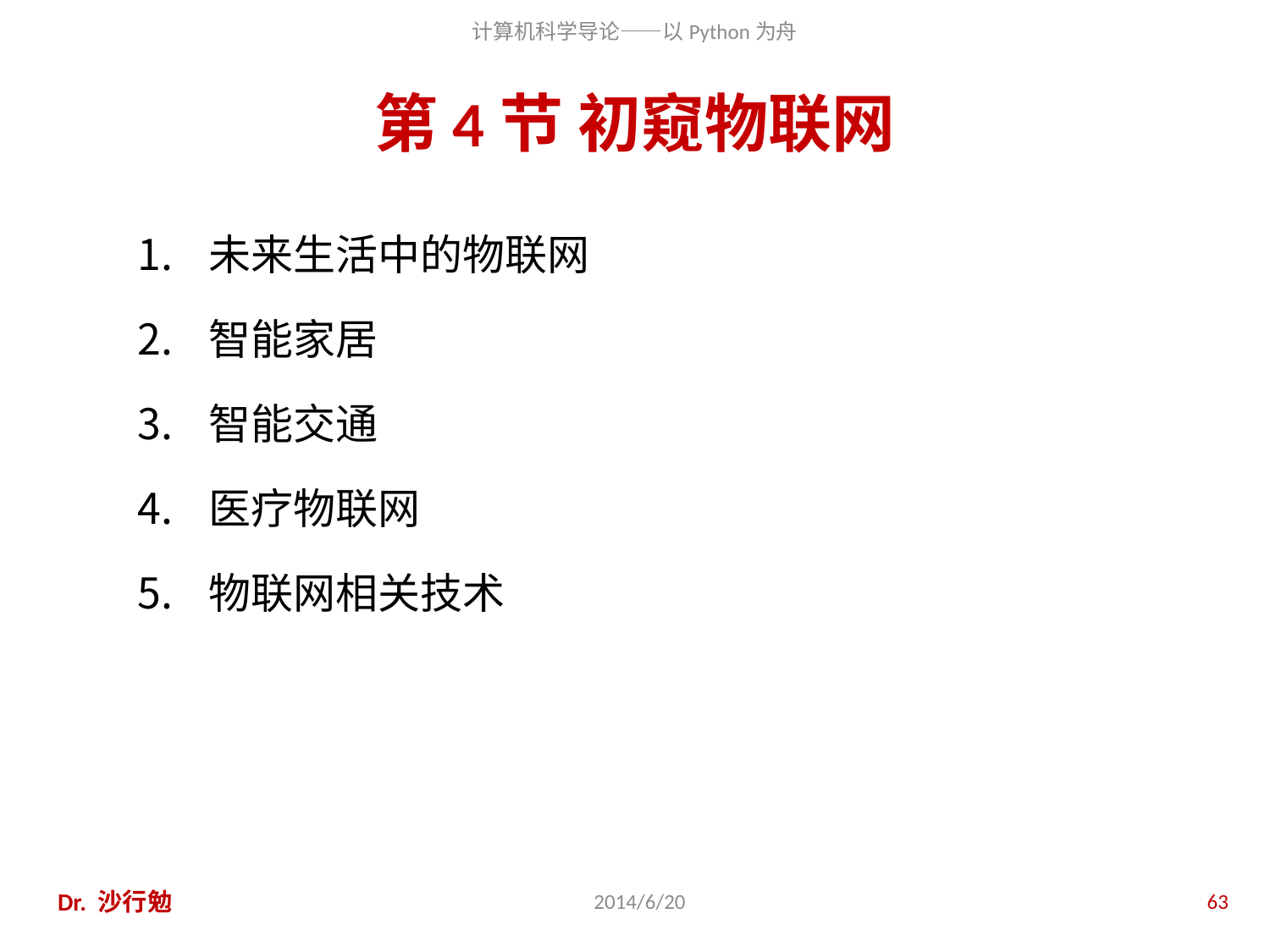

# 第4节 初窥物联网
未来生活中的物联网
智能家居
智能交通
医疗物联网
物联网相关技术
Dr. 沙行勉
2014/6/20
63